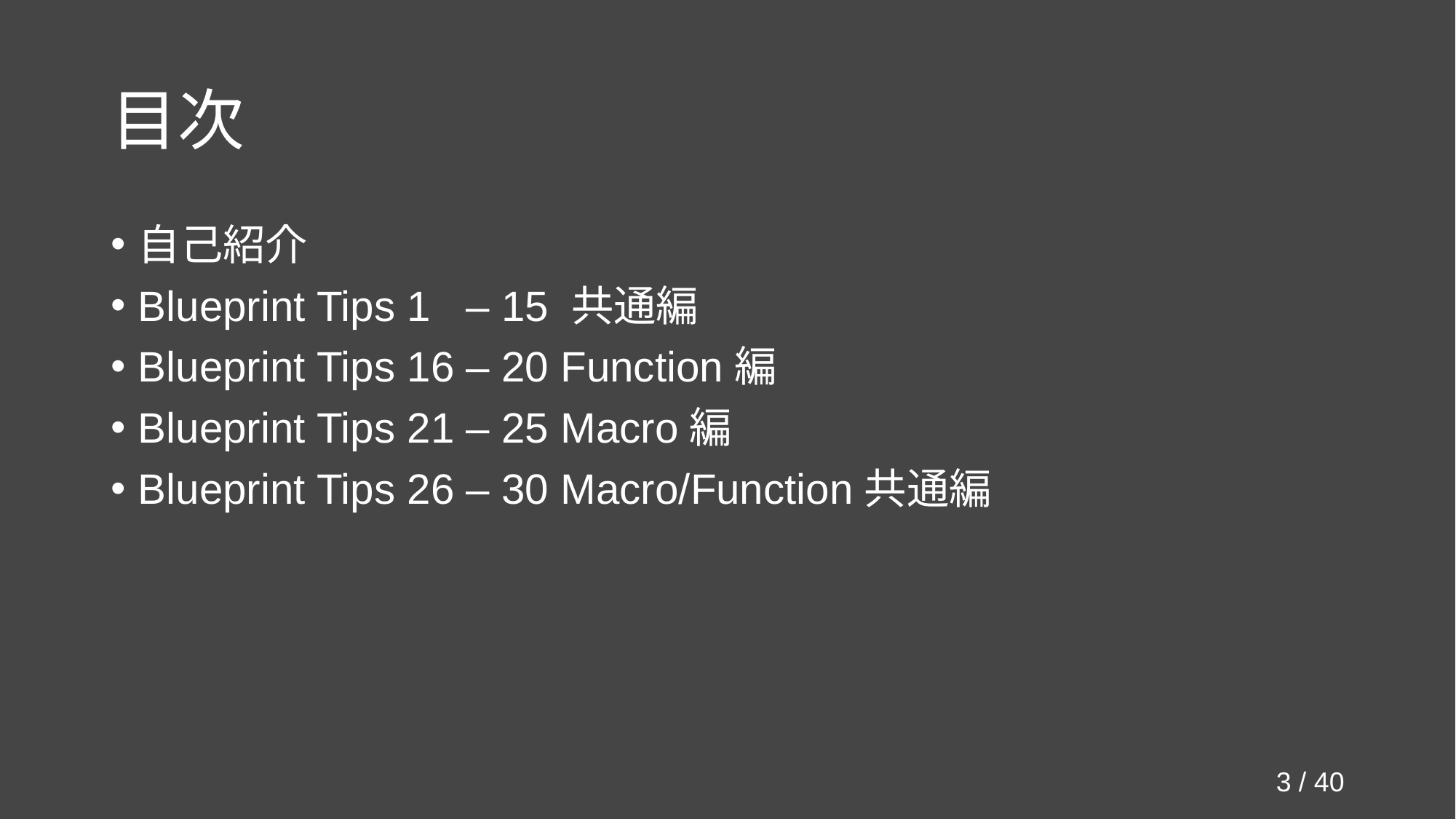

# 目次
自己紹介
Blueprint Tips 1   – 15 共通編
Blueprint Tips 16 – 20 Function編
Blueprint Tips 21 – 25 Macro編
Blueprint Tips 26 – 30 Macro/Function共通編
3 / 40